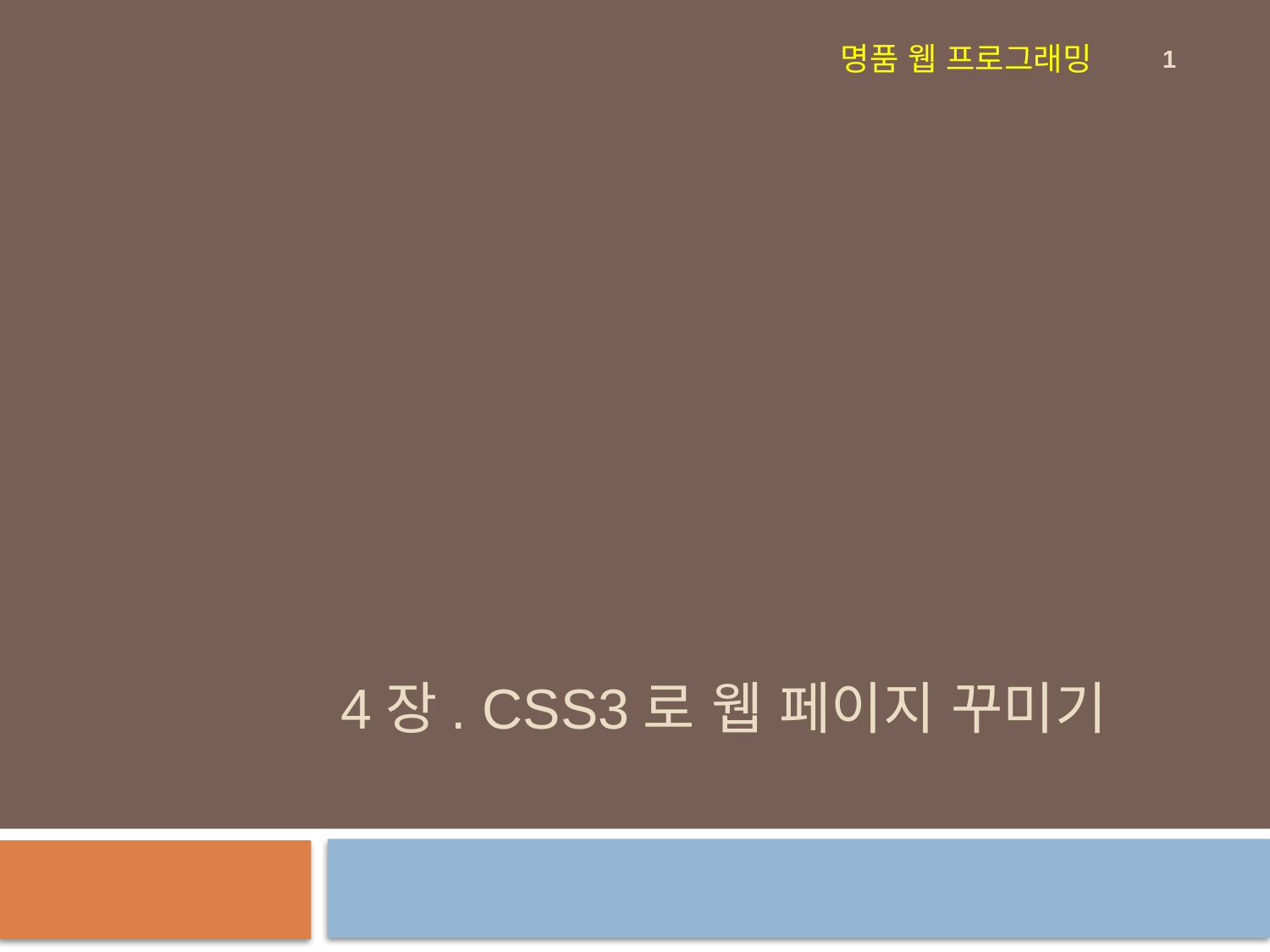

1
명품 웹 프로그래밍
# 4장. CSS3로 웹 페이지 꾸미기